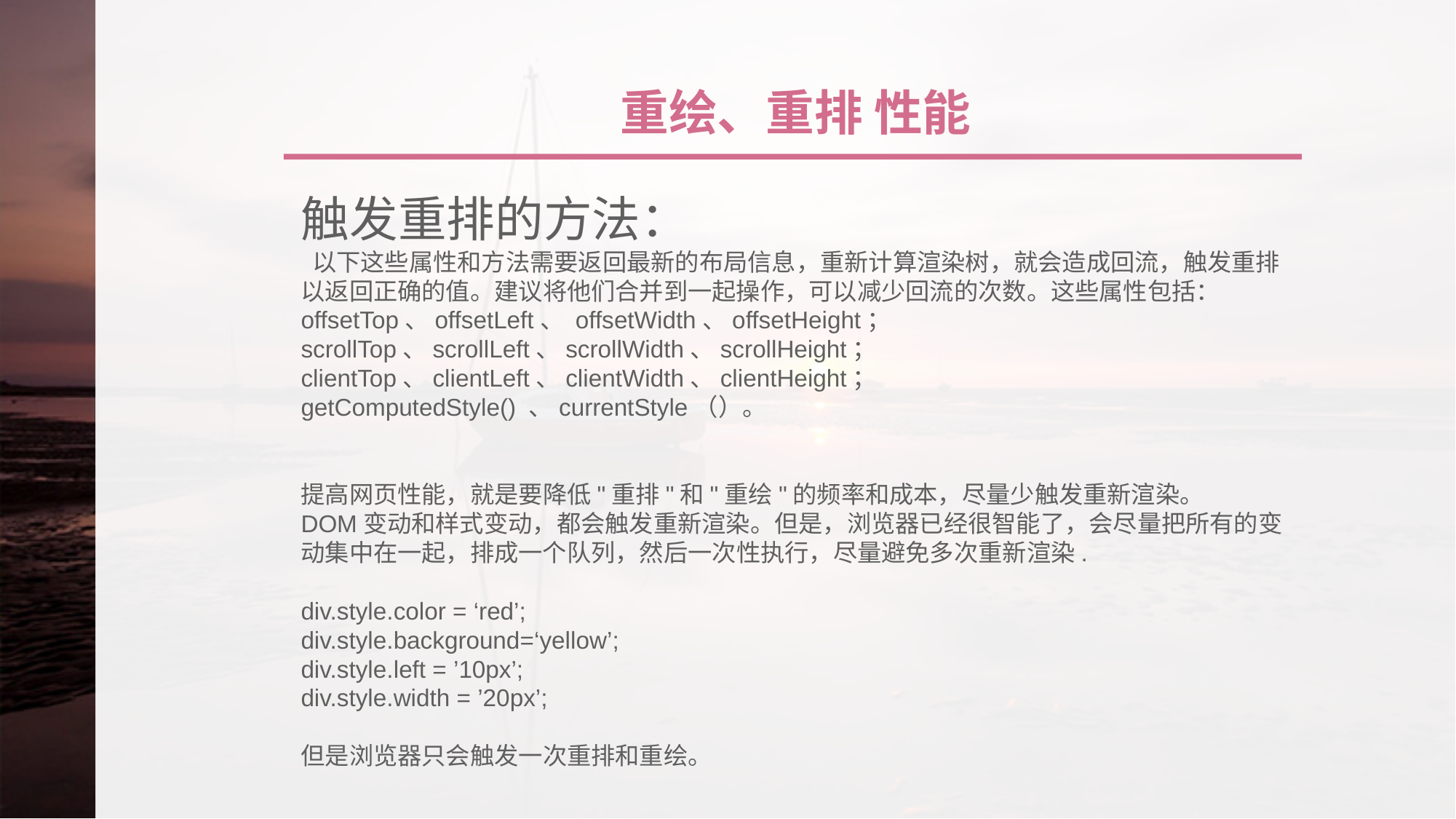

重绘、重排 性能

触发重排的方法：
 以下这些属性和方法需要返回最新的布局信息，重新计算渲染树，就会造成回流，触发重排以返回正确的值。建议将他们合并到一起操作，可以减少回流的次数。这些属性包括：offsetTop、offsetLeft、 offsetWidth、offsetHeight；scrollTop、scrollLeft、scrollWidth、scrollHeight；clientTop、clientLeft、clientWidth、clientHeight；getComputedStyle() 、currentStyle（）。

提高网页性能，就是要降低"重排"和"重绘"的频率和成本，尽量少触发重新渲染。
DOM变动和样式变动，都会触发重新渲染。但是，浏览器已经很智能了，会尽量把所有的变动集中在一起，排成一个队列，然后一次性执行，尽量避免多次重新渲染.

div.style.color = ‘red’;
div.style.background=‘yellow’;
div.style.left = ’10px’;
div.style.width = ’20px’;

但是浏览器只会触发一次重排和重绘。